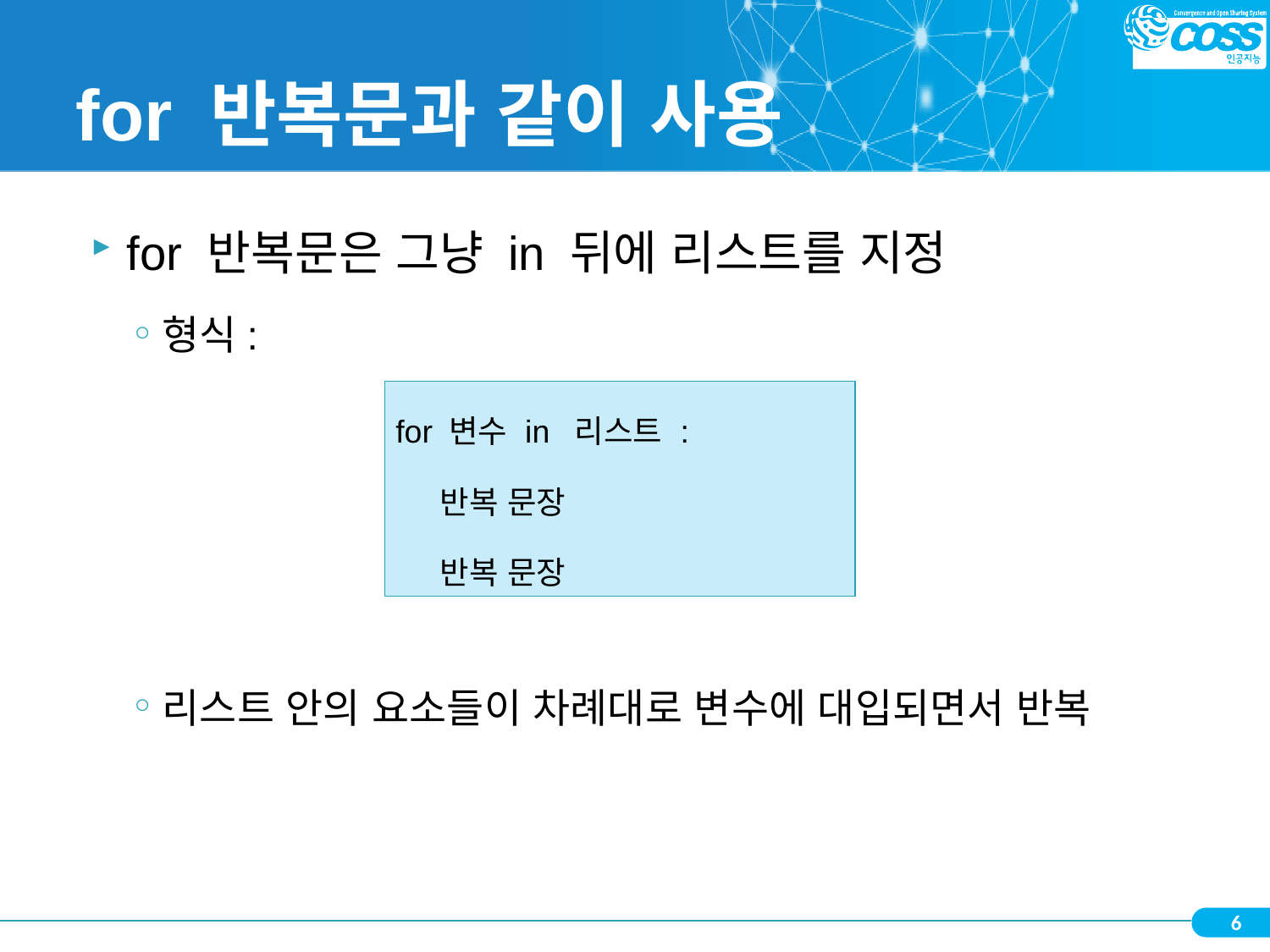

# for 반복문과 같이 사용
for 반복문은 그냥 in 뒤에 리스트를 지정
형식:

리스트 안의 요소들이 차례대로 변수에 대입되면서 반복
| for 변수 in 리스트 : 반복 문장 반복 문장 |
| --- |